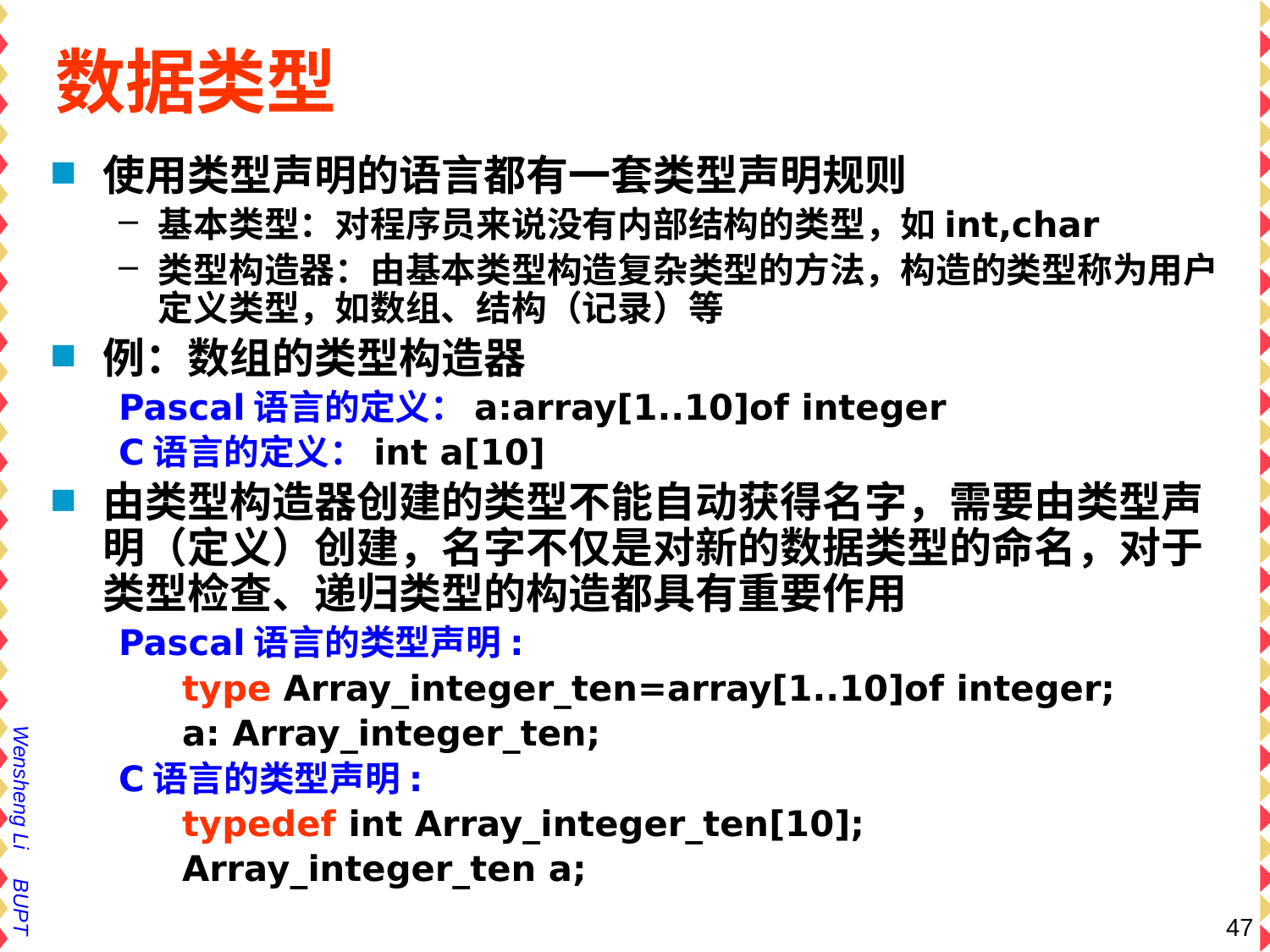

# 数据类型
使用类型声明的语言都有一套类型声明规则
基本类型：对程序员来说没有内部结构的类型，如int,char
类型构造器：由基本类型构造复杂类型的方法，构造的类型称为用户定义类型，如数组、结构（记录）等
例：数组的类型构造器
Pascal语言的定义：a:array[1..10]of integer
C语言的定义：int a[10]
由类型构造器创建的类型不能自动获得名字，需要由类型声明（定义）创建，名字不仅是对新的数据类型的命名，对于类型检查、递归类型的构造都具有重要作用
Pascal语言的类型声明:
type Array_integer_ten=array[1..10]of integer;
a: Array_integer_ten;
C语言的类型声明:
typedef int Array_integer_ten[10];
Array_integer_ten a;
47